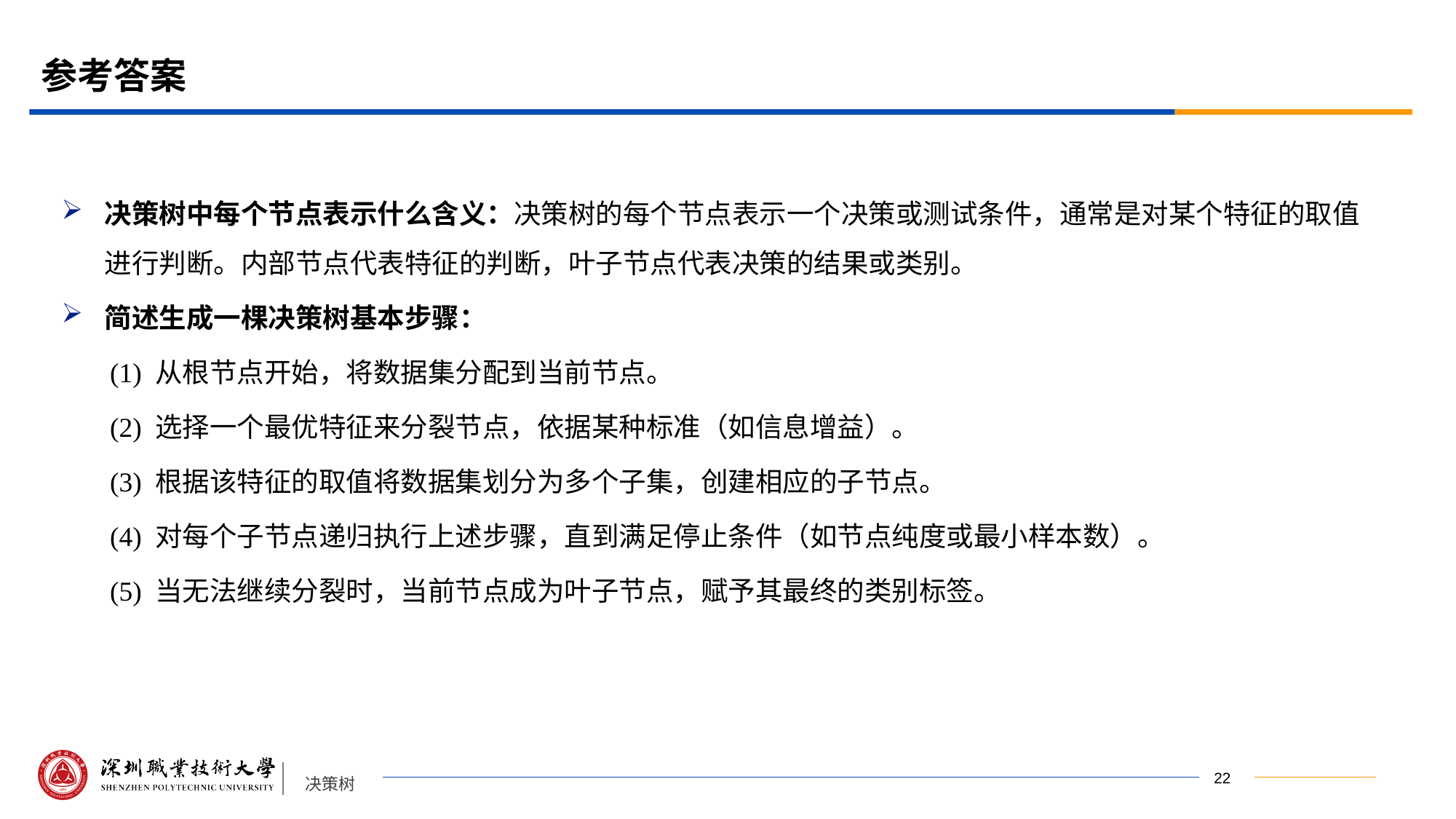

# 参考答案
决策树中每个节点表示什么含义：决策树的每个节点表示一个决策或测试条件，通常是对某个特征的取值进行判断。内部节点代表特征的判断，叶子节点代表决策的结果或类别。
简述生成一棵决策树基本步骤：
       (1) 从根节点开始，将数据集分配到当前节点。
       (2) 选择一个最优特征来分裂节点，依据某种标准（如信息增益）。
       (3) 根据该特征的取值将数据集划分为多个子集，创建相应的子节点。
       (4) 对每个子节点递归执行上述步骤，直到满足停止条件（如节点纯度或最小样本数）。
       (5) 当无法继续分裂时，当前节点成为叶子节点，赋予其最终的类别标签。